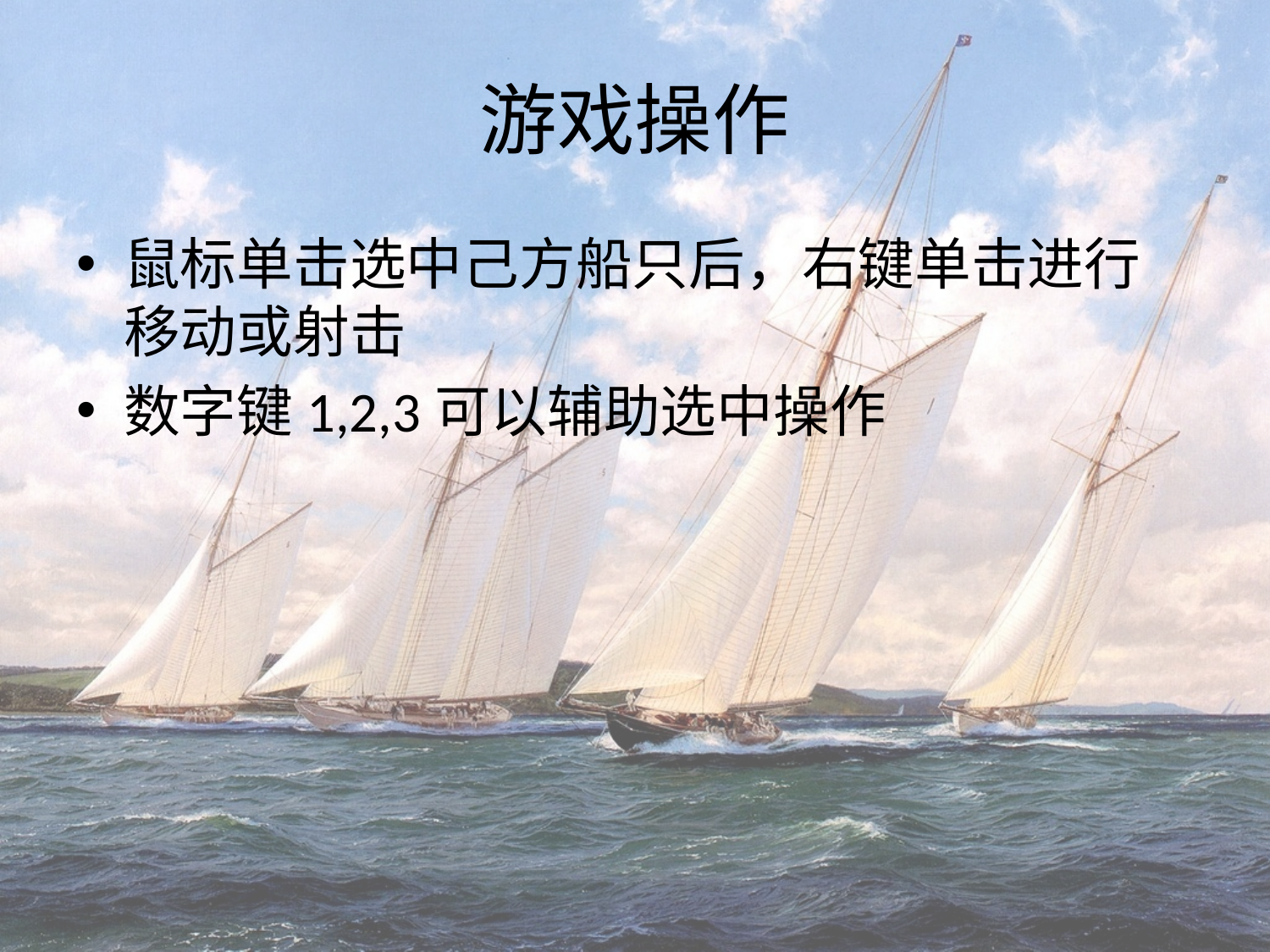

# 游戏操作
鼠标单击选中己方船只后，右键单击进行移动或射击
数字键1,2,3可以辅助选中操作